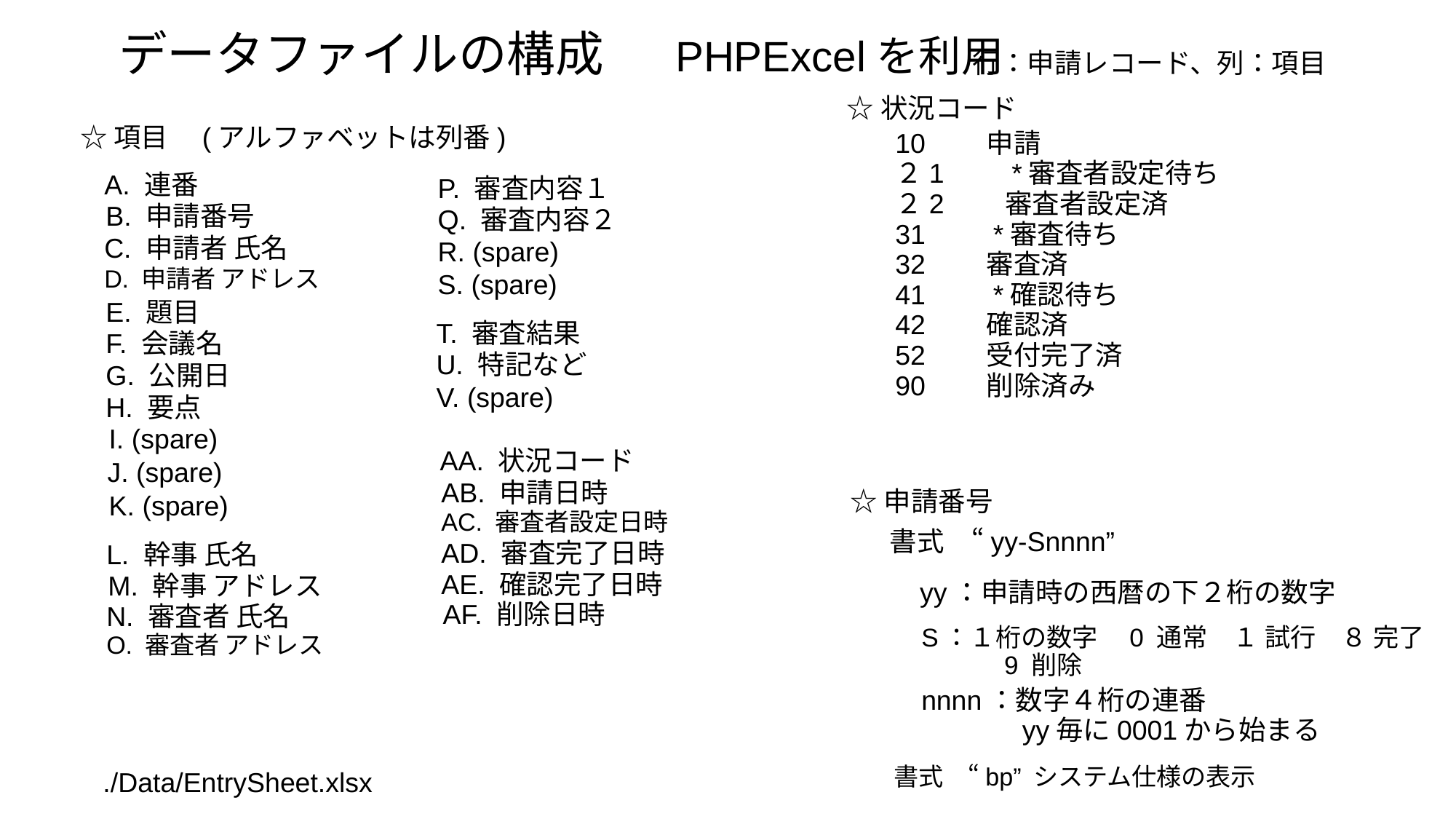

データファイルの構成 　PHPExcelを利用
行：申請レコード、列：項目

☆状況コード
☆項目　(アルファベットは列番)
10　　申請
２1　　*審査者設定待ち
A. 連番
P. 審査内容１
２2　　審査者設定済
B. 申請番号
Q. 審査内容２
31　　*審査待ち
C. 申請者 氏名
R. (spare)
32　　審査済
D. 申請者 アドレス
S. (spare)
41　　*確認待ち
E. 題目
42　　確認済
T. 審査結果
F. 会議名
52　　受付完了済
U. 特記など
G. 公開日
90　　削除済み
V. (spare)
H. 要点
I. (spare)
AA. 状況コード
J. (spare)
AB. 申請日時
☆申請番号
K. (spare)
AC. 審査者設定日時
書式　“yy-Snnnn”
AD. 審査完了日時
L. 幹事 氏名
AE. 確認完了日時
M. 幹事 アドレス
yy：申請時の西暦の下２桁の数字
AF. 削除日時
N. 審査者 氏名
S：１桁の数字　0 通常　１ 試行　８ 完了
　　　9 削除

O. 審査者 アドレス
nnnn：数字４桁の連番
　　　  yy毎に0001から始まる
./Data/EntrySheet.xlsx
書式　“bp” システム仕様の表示